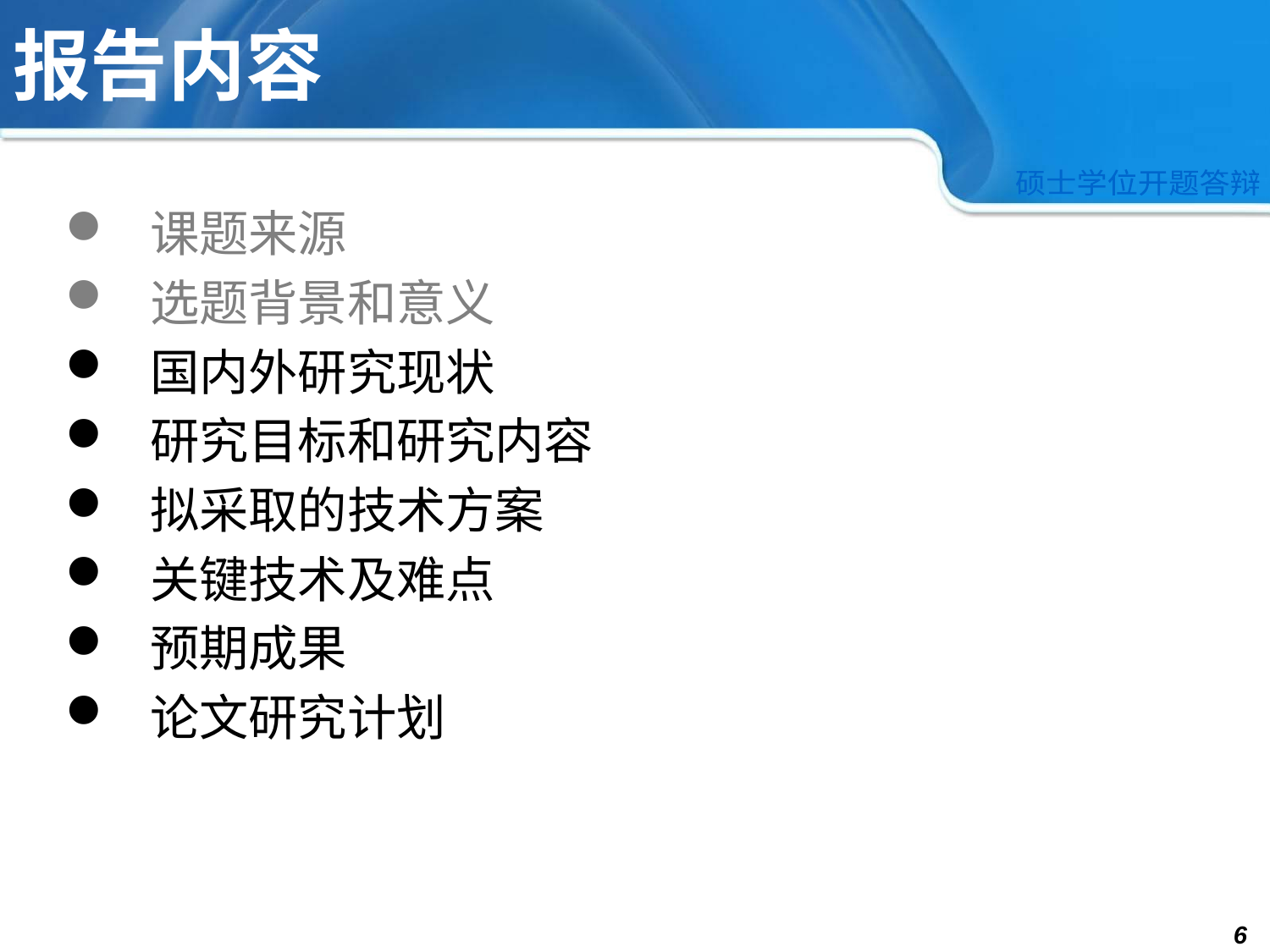

# 报告内容
课题来源
选题背景和意义
国内外研究现状
研究目标和研究内容
拟采取的技术方案
关键技术及难点
预期成果
论文研究计划
6